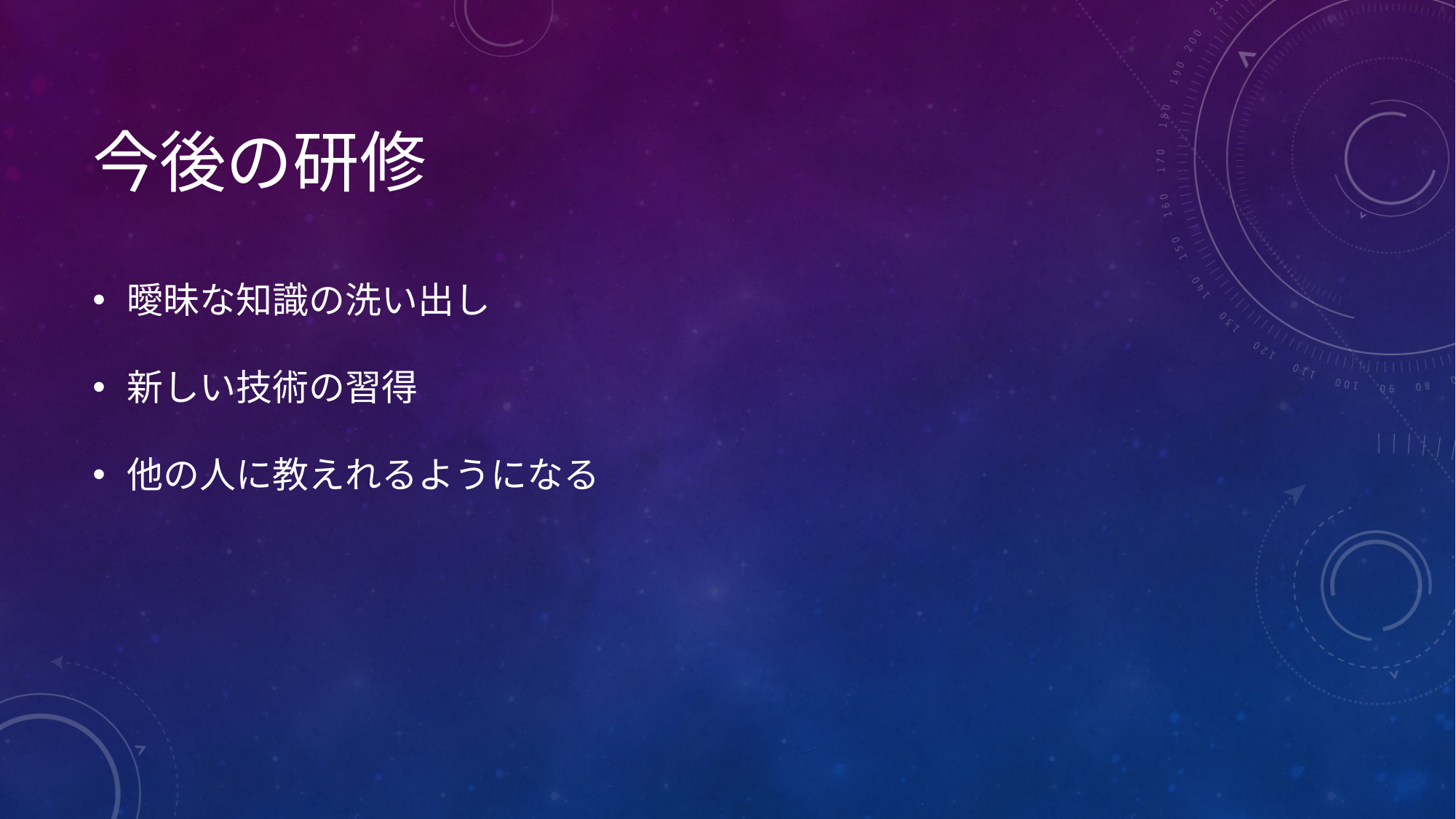

# 今後の研修
曖昧な知識の洗い出し

新しい技術の習得

他の人に教えれるようになる